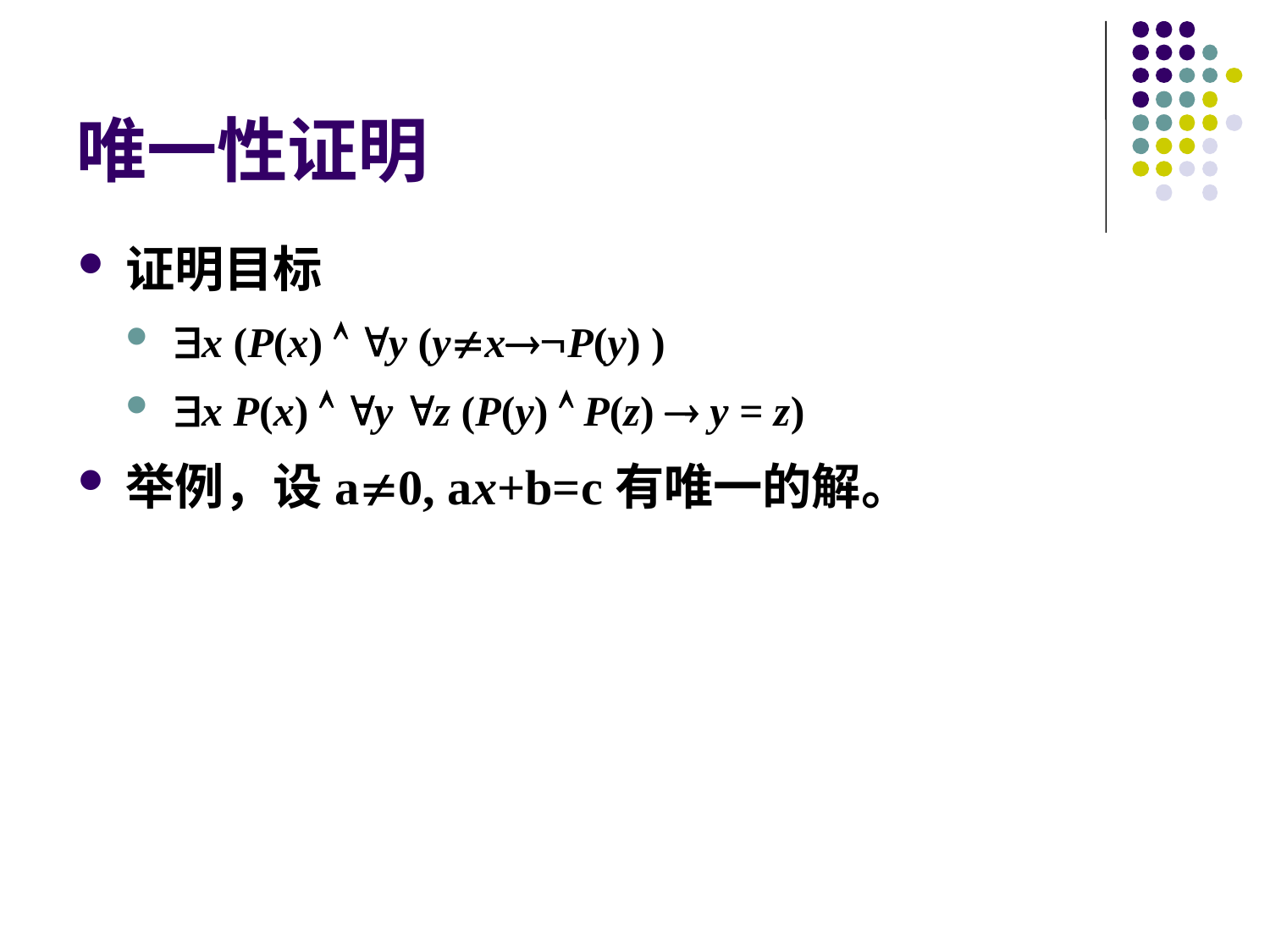

# 唯一性证明
证明目标
∃x (P(x) ∧ ∀y (y≠x→¬P(y) )
∃x P(x) ∧ ∀y ∀z (P(y) ∧ P(z) → y = z)
举例，设a≠0, ax+b=c有唯一的解。